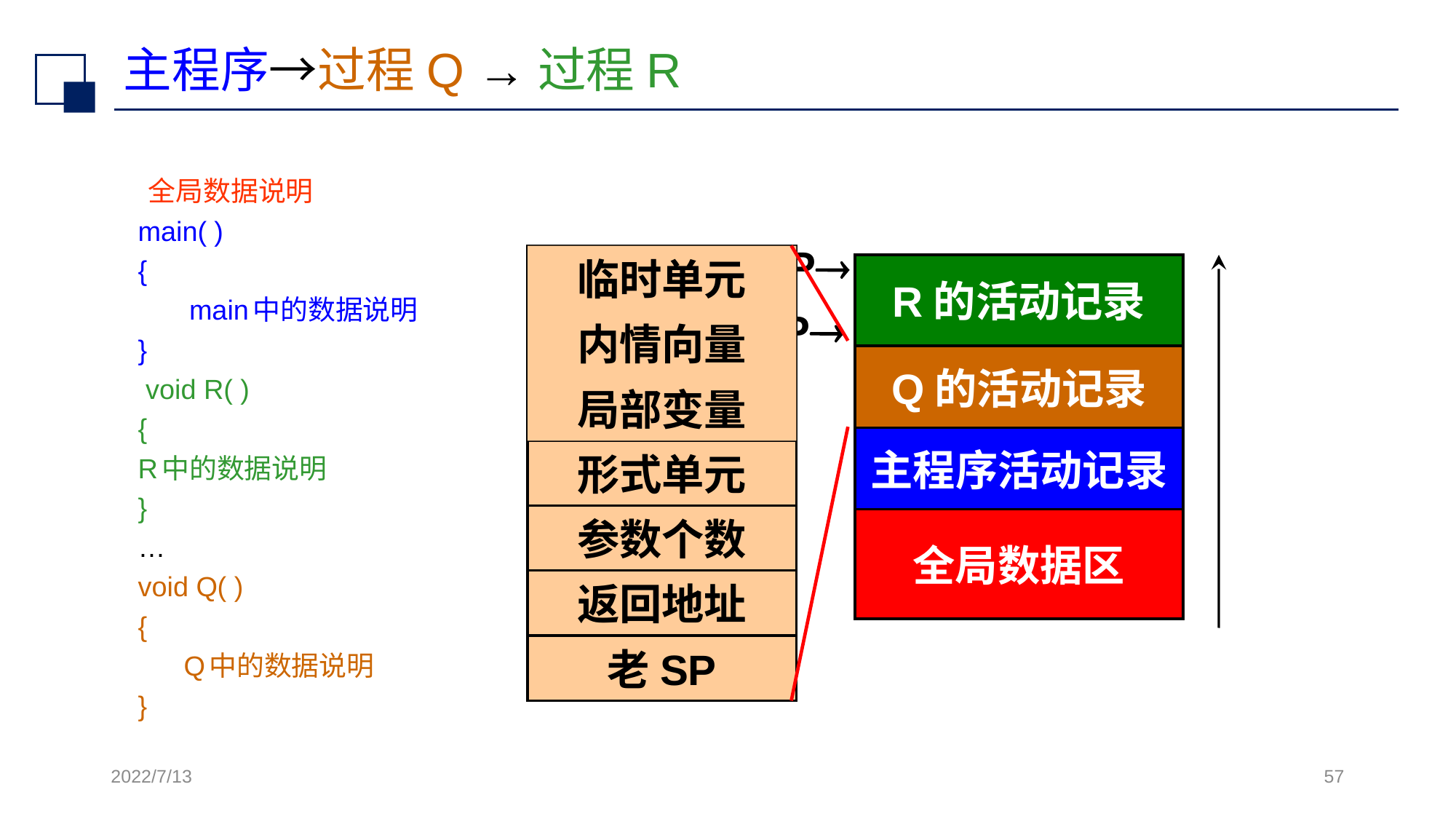

# 主程序→过程Q →过程R
 全局数据说明
main( )
{
	   main中的数据说明
}
 void R( )
{
R中的数据说明
}
…
void Q( )
{
      Q中的数据说明
}
TOP→

临时单元

R的活动记录

SP→
内情向量
Q的活动记录
局部变量

主程序活动记录
形式单元
参数个数
全局数据区
返回地址
老SP
2022/7/13
57